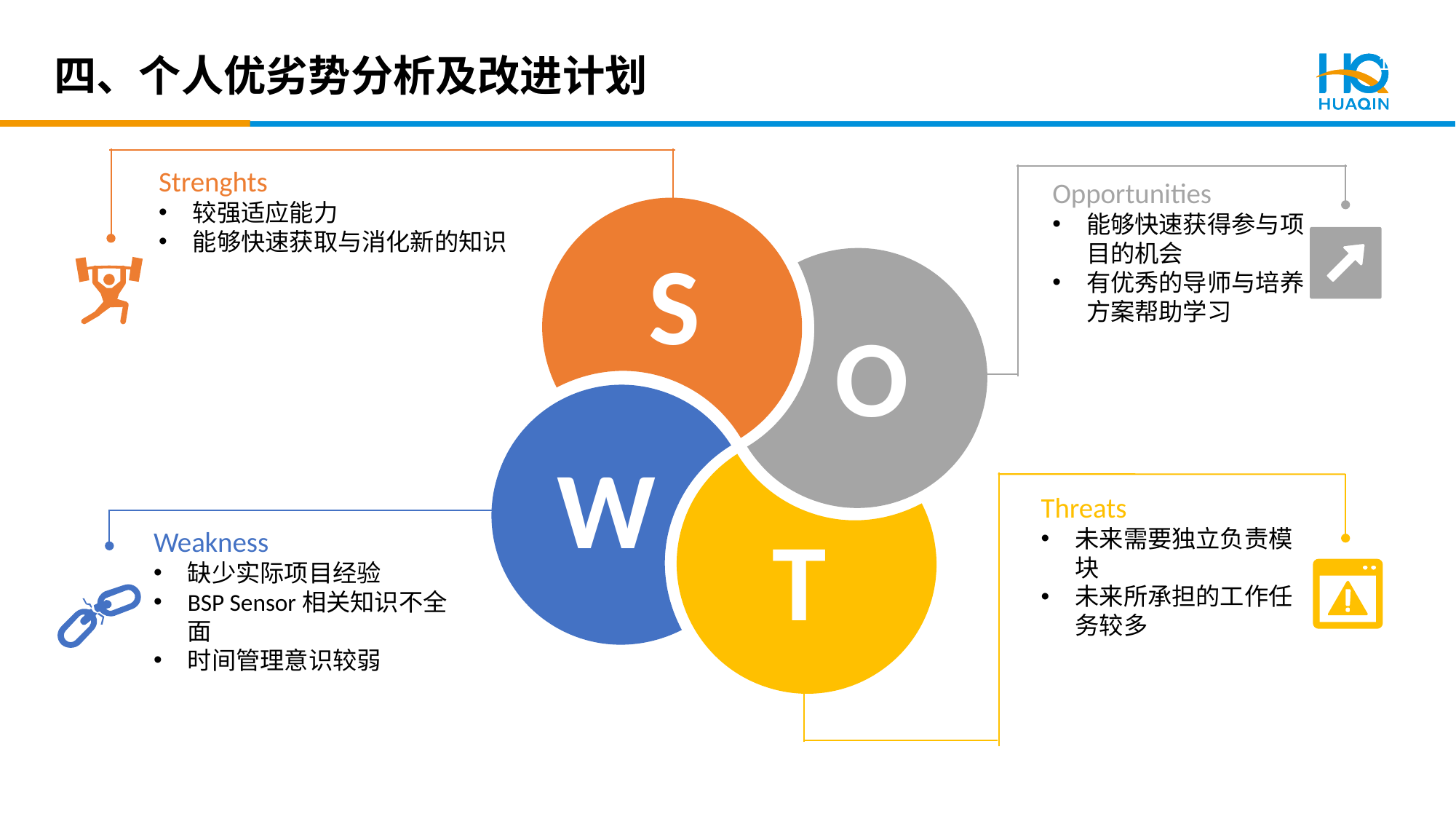

四、个人优劣势分析及改进计划
Strenghts
较强适应能力
能够快速获取与消化新的知识

Opportunities
能够快速获得参与项目的机会
有优秀的导师与培养方案帮助学习

S

O

W

Threats
未来需要独立负责模块
未来所承担的工作任务较多

T
Weakness
缺少实际项目经验
BSP Sensor相关知识不全面
时间管理意识较弱